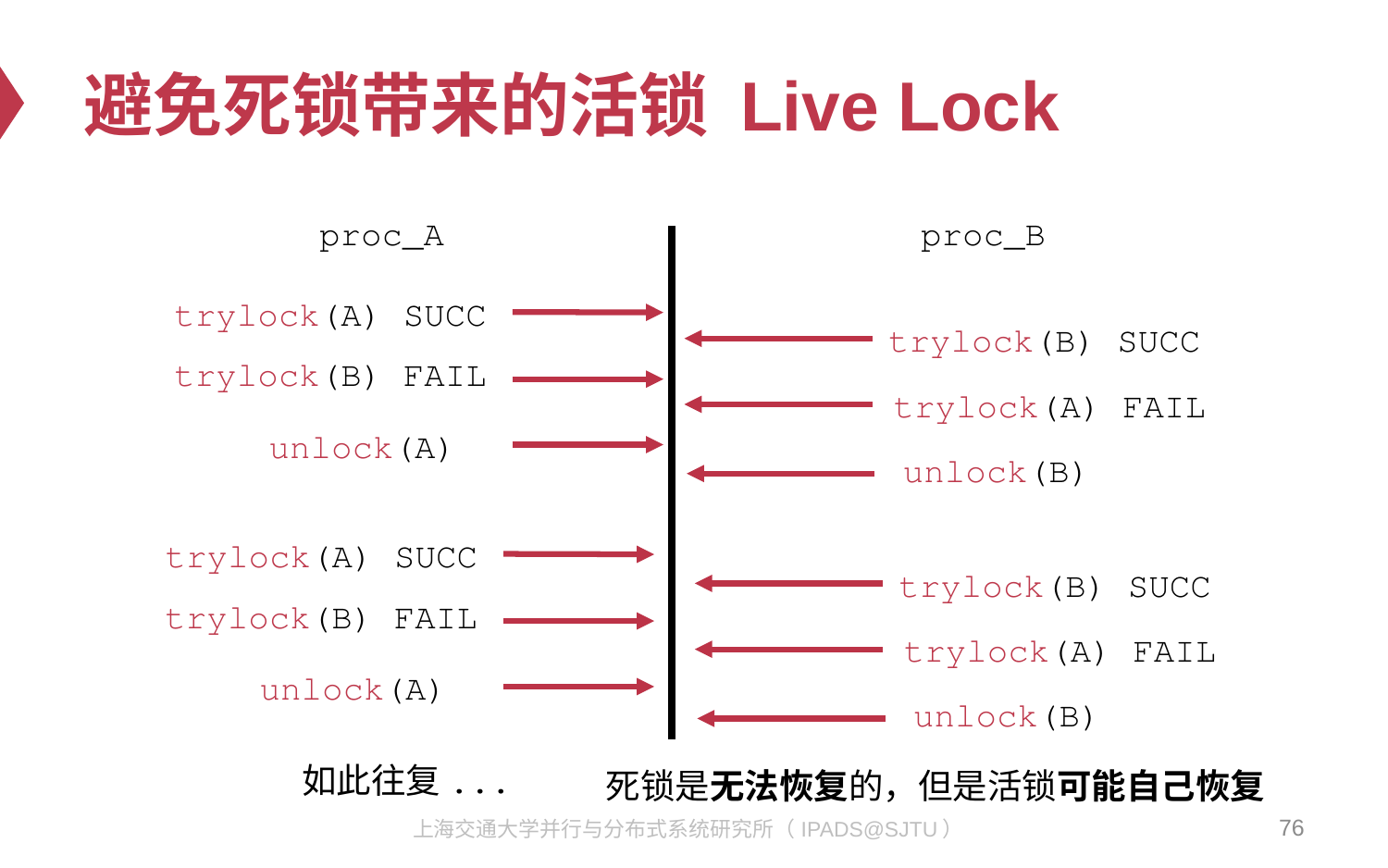

# 避免死锁带来的活锁 Live Lock
proc_A
proc_B
trylock(A) SUCC
trylock(B) SUCC
trylock(B) FAIL
trylock(A) FAIL
unlock(A)
unlock(B)
trylock(A) SUCC
trylock(B) SUCC
trylock(B) FAIL
trylock(A) FAIL
unlock(A)
unlock(B)
如此往复...
死锁是无法恢复的，但是活锁可能自己恢复
76
上海交通大学并行与分布式系统研究所（IPADS@SJTU）